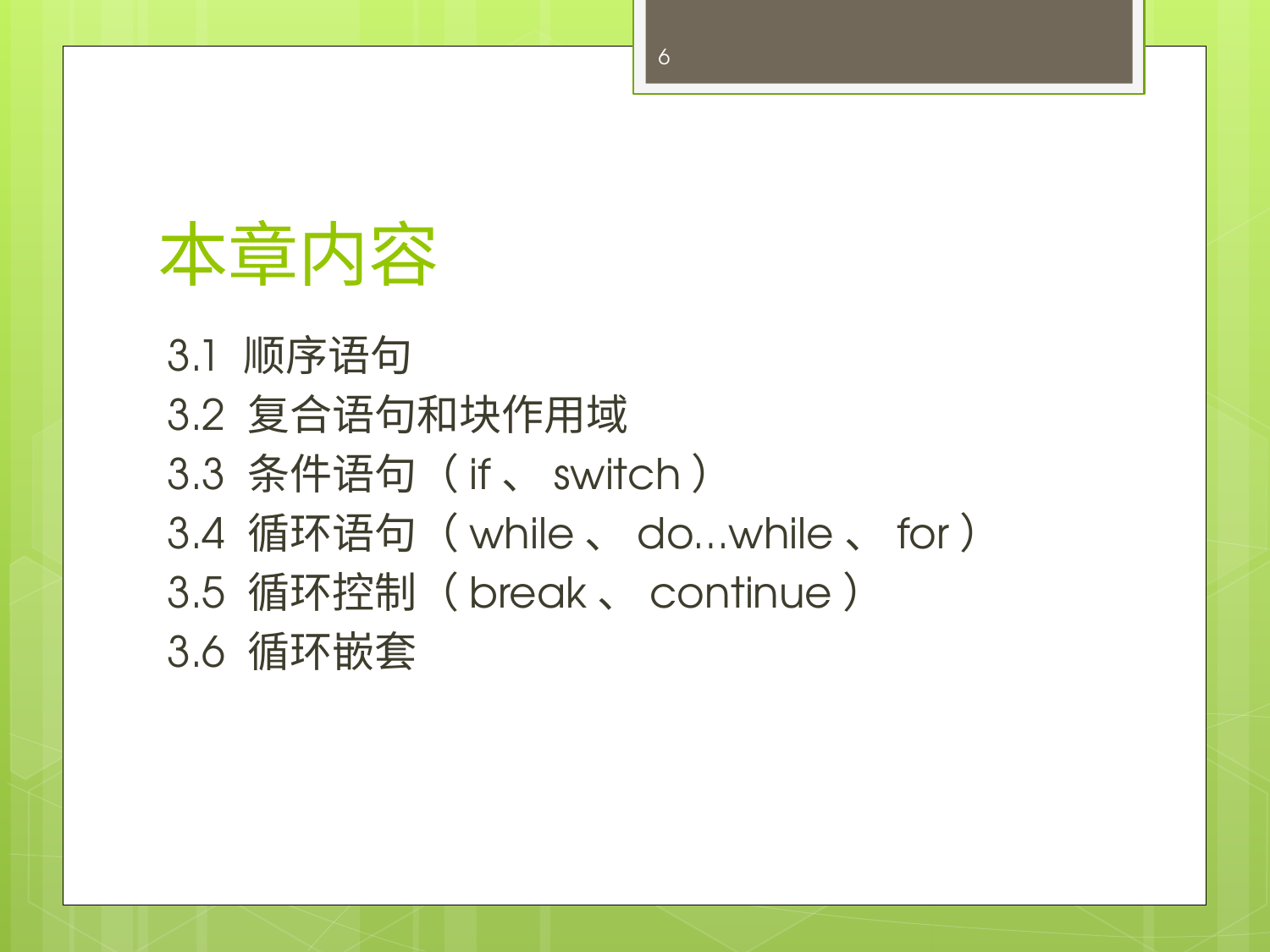

6
# 本章内容
3.1 顺序语句
3.2 复合语句和块作用域
3.3 条件语句（if、switch）
3.4 循环语句（while、do…while、for）
3.5 循环控制（break、continue）
3.6 循环嵌套